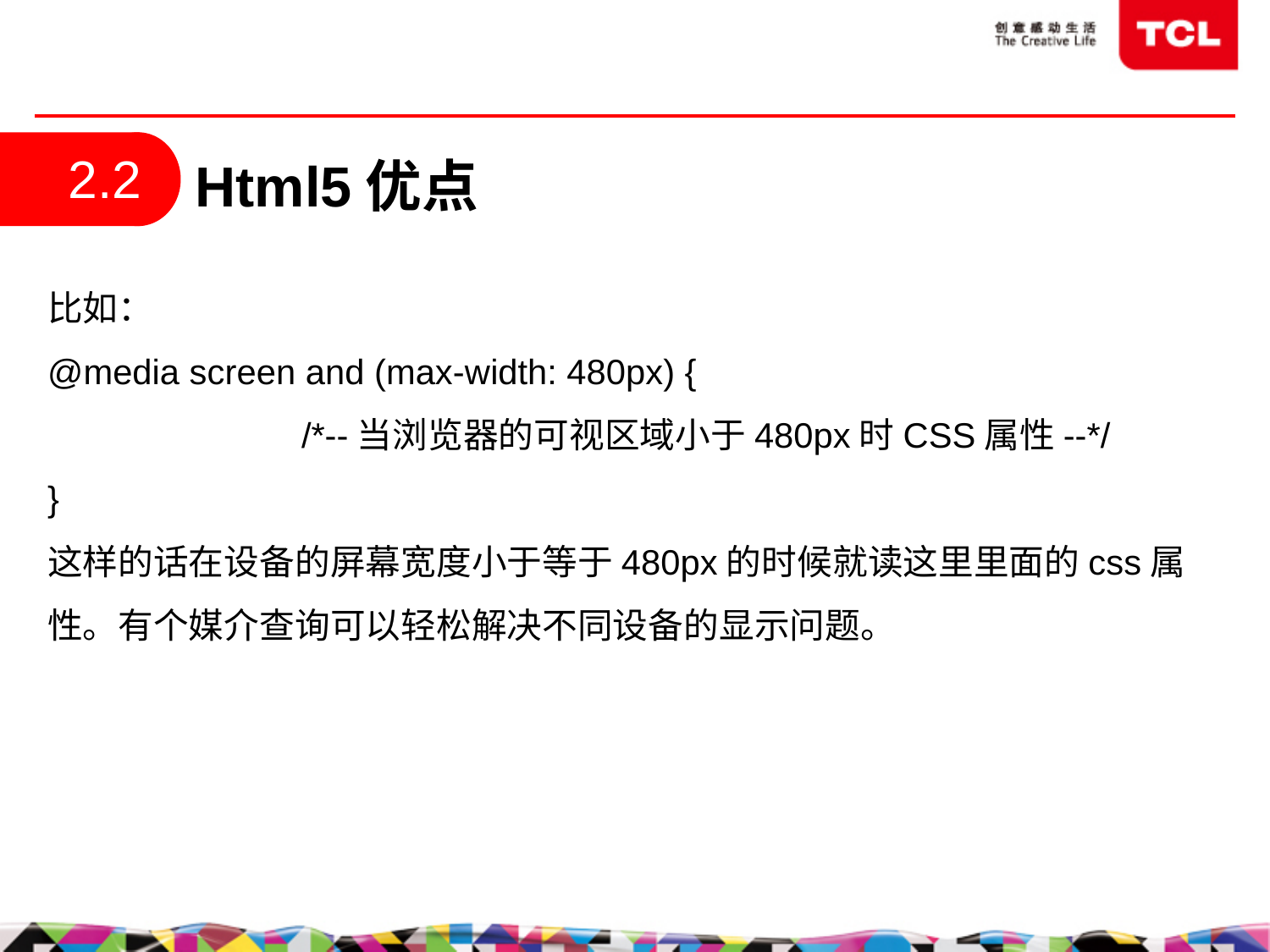

2.2
Html5优点
比如：
@media screen and (max-width: 480px) {
		/*--当浏览器的可视区域小于480px时CSS属性--*/
}
这样的话在设备的屏幕宽度小于等于480px的时候就读这里里面的css属性。有个媒介查询可以轻松解决不同设备的显示问题。